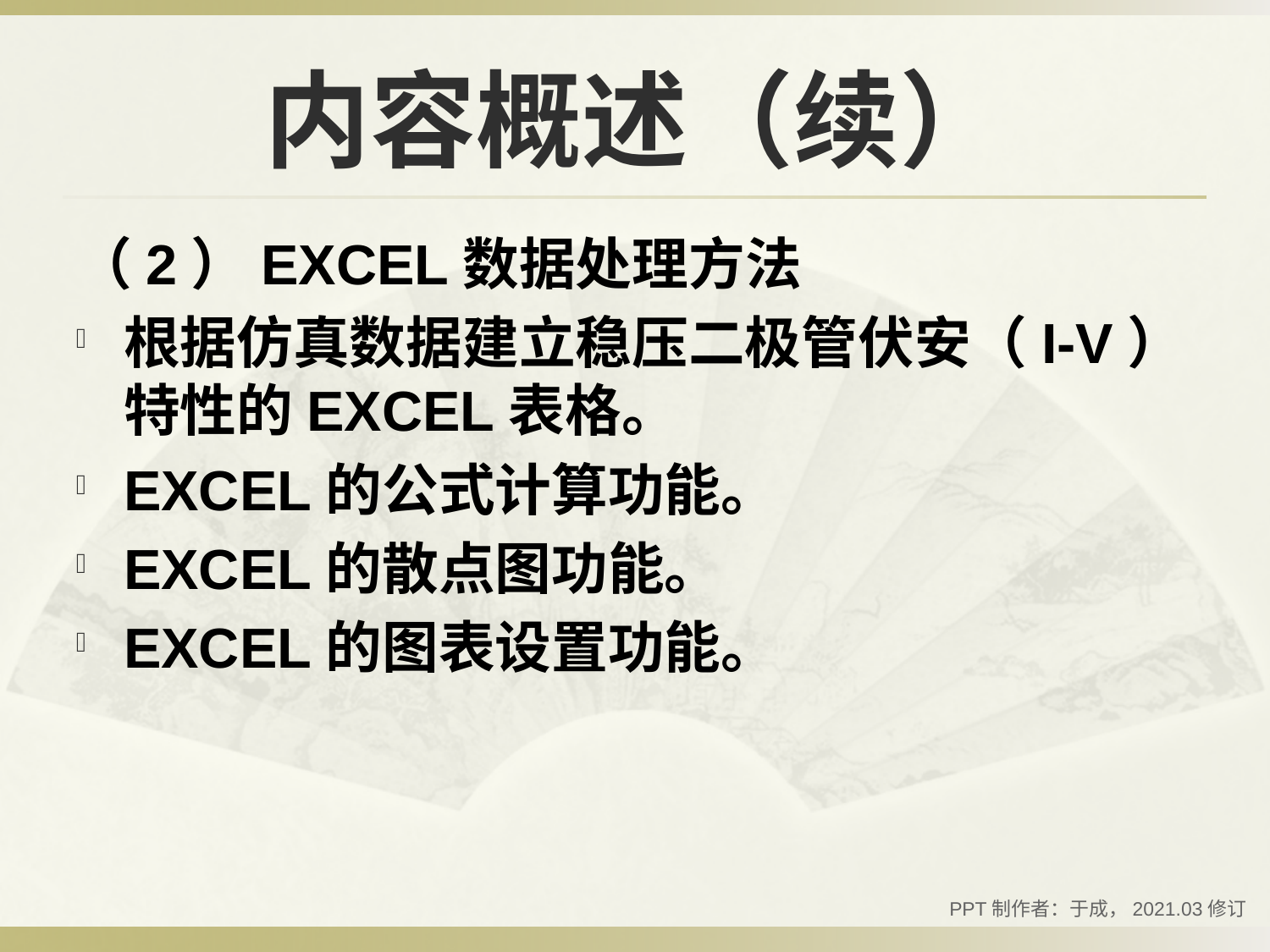

# 内容概述（续）
（2）EXCEL数据处理方法
根据仿真数据建立稳压二极管伏安（I-V）特性的EXCEL表格。
EXCEL的公式计算功能。
EXCEL的散点图功能。
EXCEL的图表设置功能。

PPT制作者：于成，2021.03修订